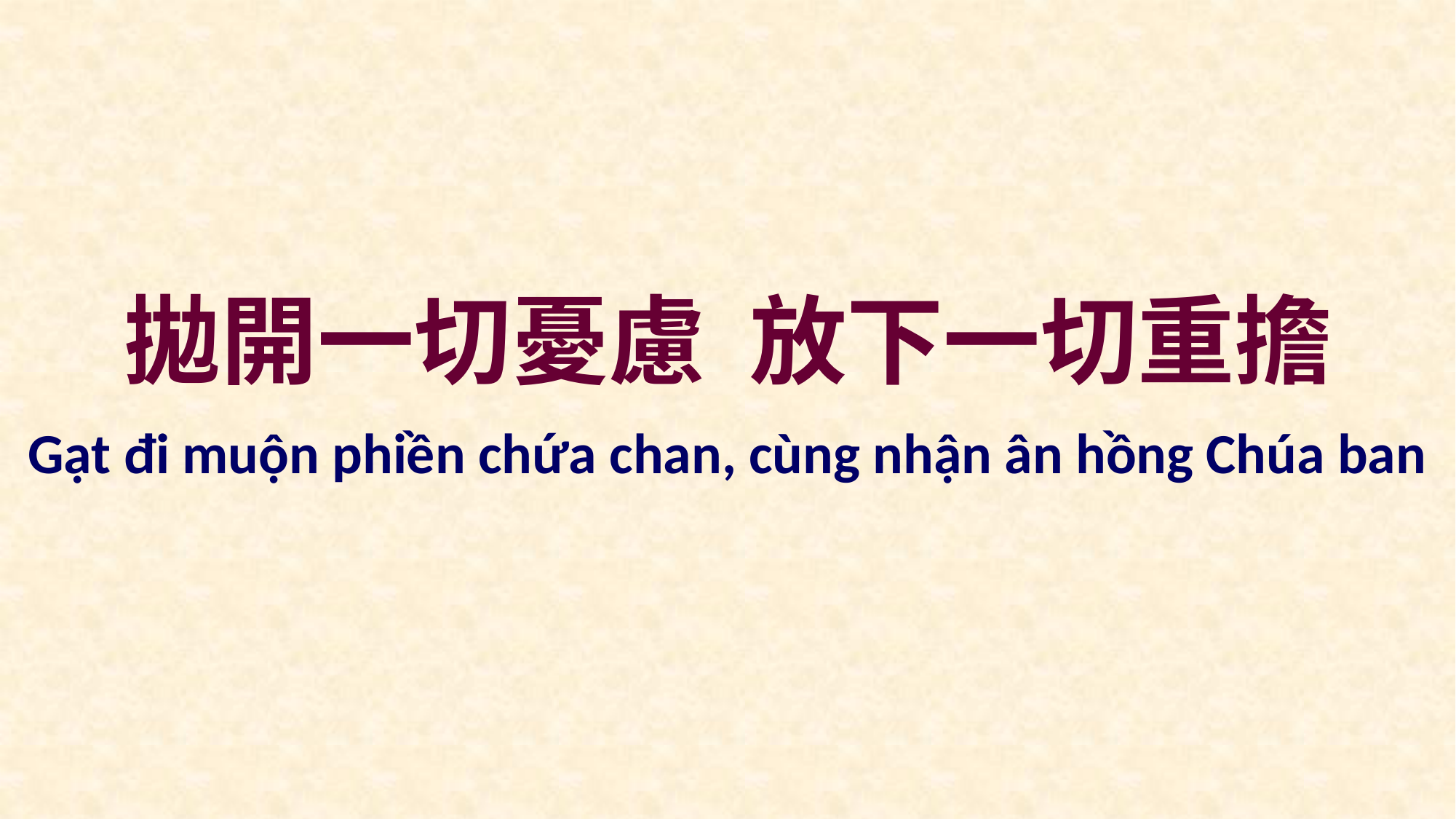

拋開一切憂慮  放下一切重擔
Gạt đi muộn phiền chứa chan, cùng nhận ân hồng Chúa ban